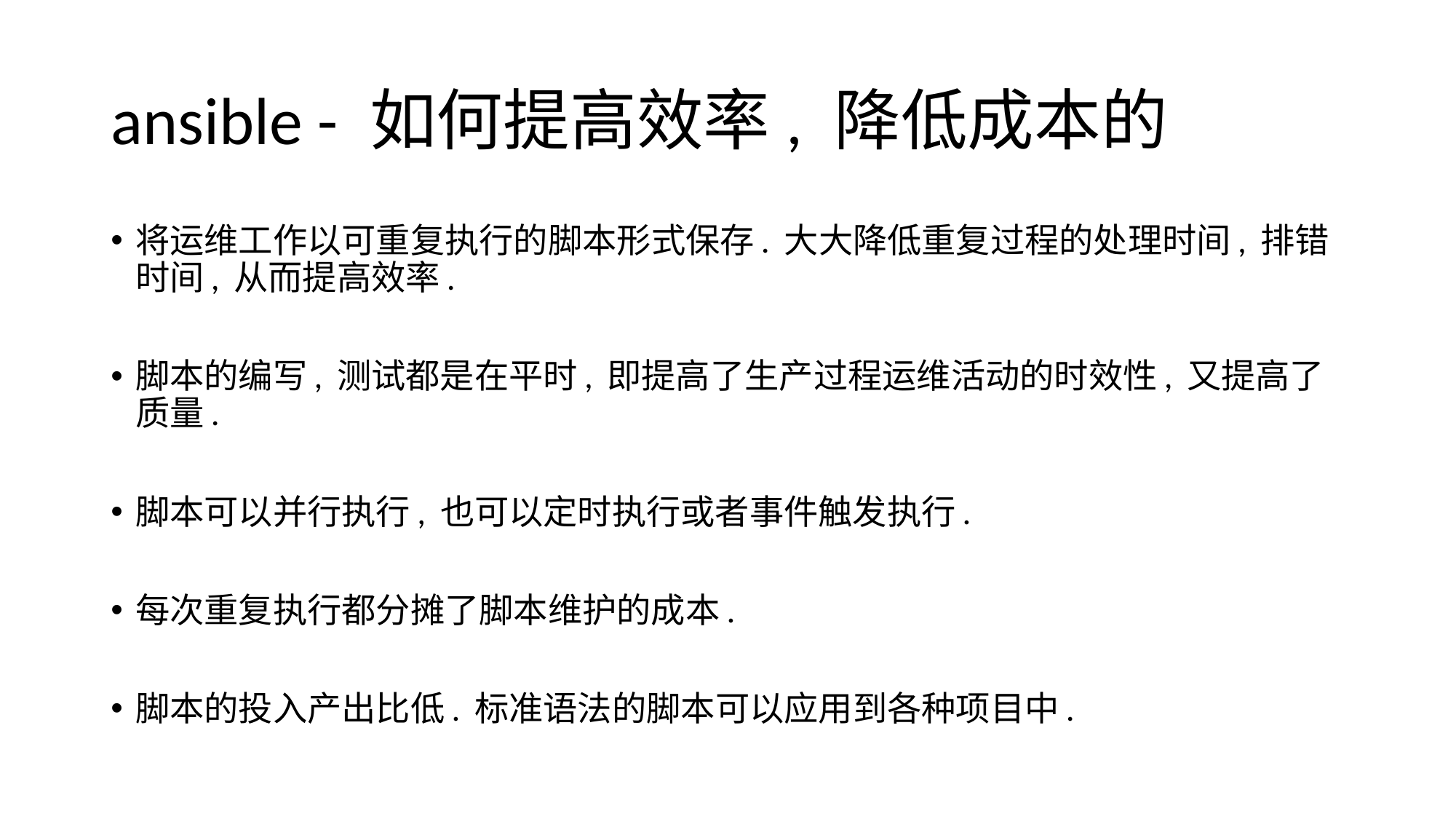

# ansible - 如何提高效率, 降低成本的
将运维工作以可重复执行的脚本形式保存. 大大降低重复过程的处理时间, 排错时间, 从而提高效率.

脚本的编写, 测试都是在平时, 即提高了生产过程运维活动的时效性, 又提高了质量.

脚本可以并行执行, 也可以定时执行或者事件触发执行.

每次重复执行都分摊了脚本维护的成本.

脚本的投入产出比低. 标准语法的脚本可以应用到各种项目中.